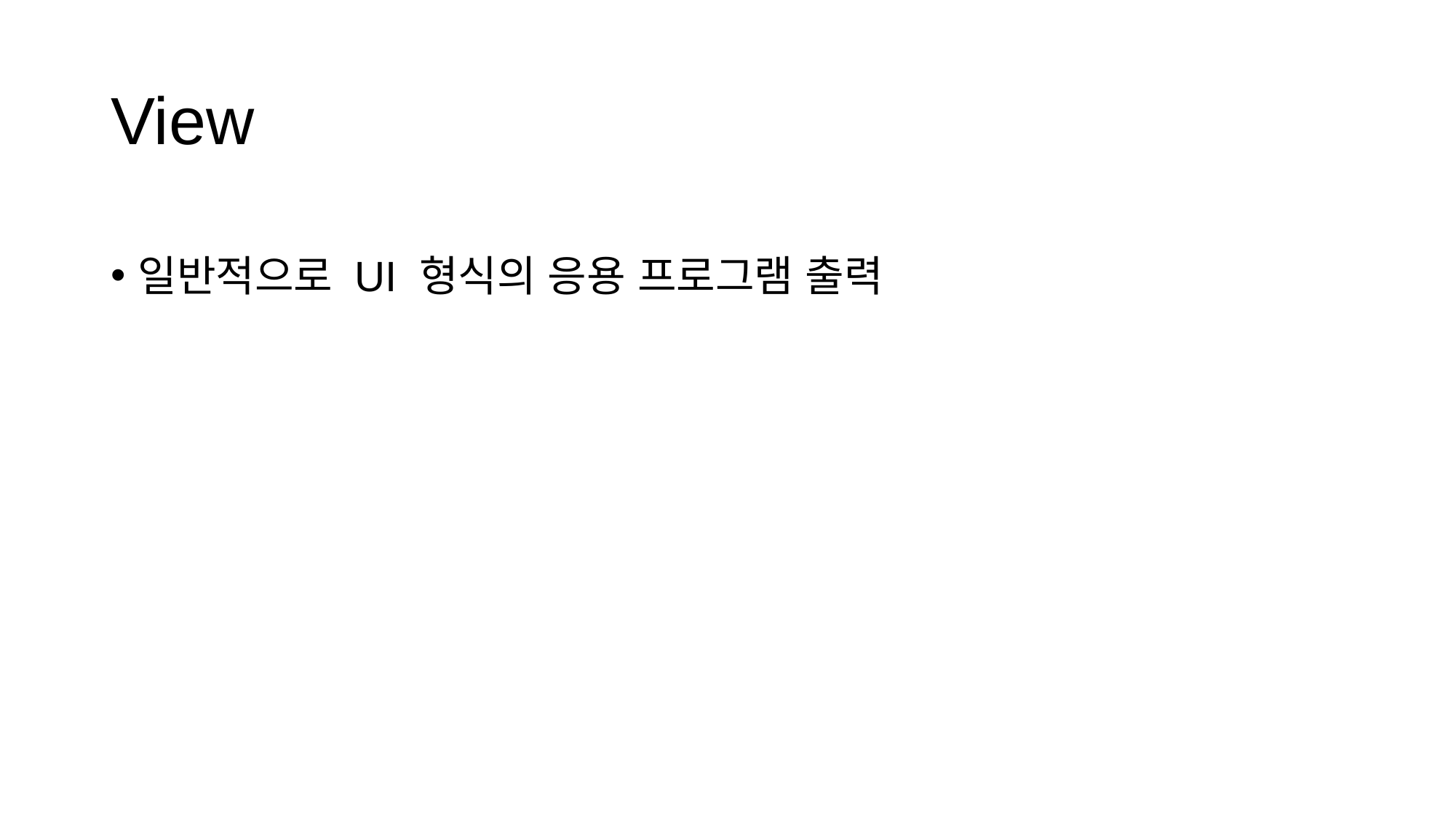

# View
일반적으로 UI 형식의 응용 프로그램 출력